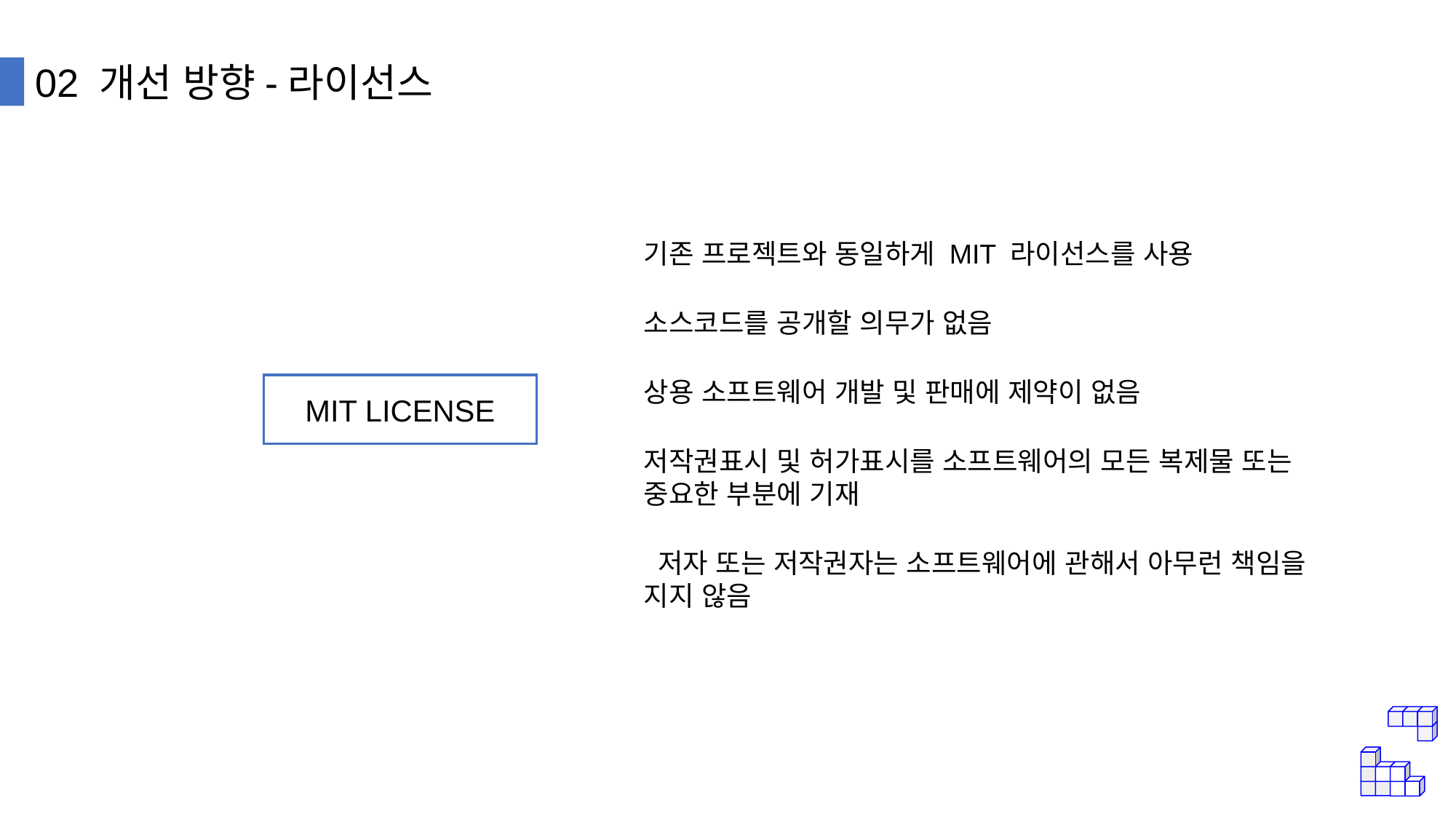

02 개선 방향-라이선스

기존 프로젝트와 동일하게 MIT 라이선스를 사용
소스코드를 공개할 의무가 없음
상용 소프트웨어 개발 및 판매에 제약이 없음
저작권표시 및 허가표시를 소프트웨어의 모든 복제물 또는 중요한 부분에 기재
 저자 또는 저작권자는 소프트웨어에 관해서 아무런 책임을 지지 않음
MIT LICENSE